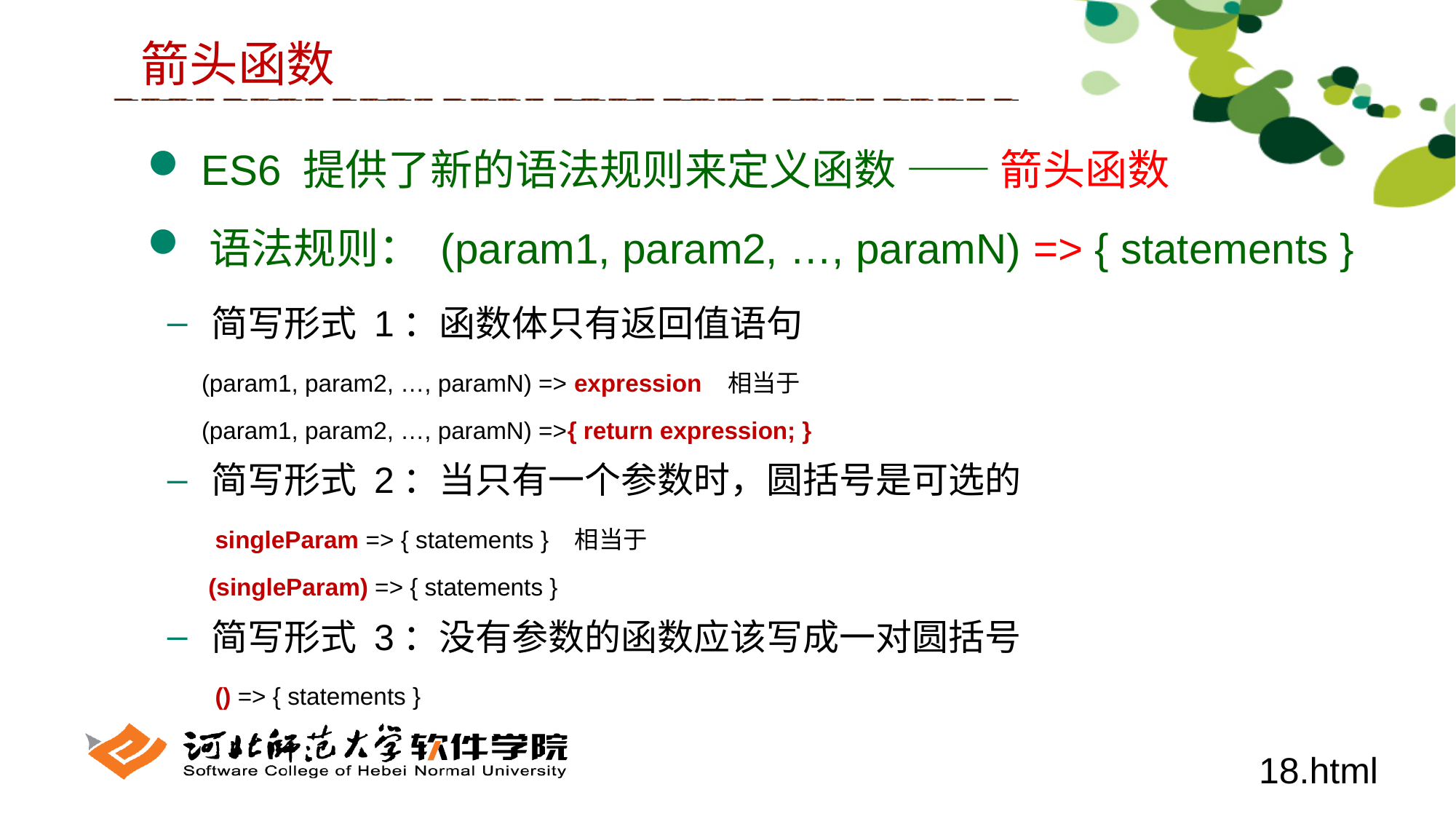

箭头函数

 ES6 提供了新的语法规则来定义函数 —— 箭头函数
 语法规则： (param1, param2, …, paramN) => { statements }
 简写形式 1：函数体只有返回值语句
 (param1, param2, …, paramN) => expression   相当于
 (param1, param2, …, paramN) =>{ return expression; }
 简写形式 2：当只有一个参数时，圆括号是可选的
   singleParam => { statements }   相当于
  (singleParam) => { statements }
 简写形式 3：没有参数的函数应该写成一对圆括号
   () => { statements }

18.html